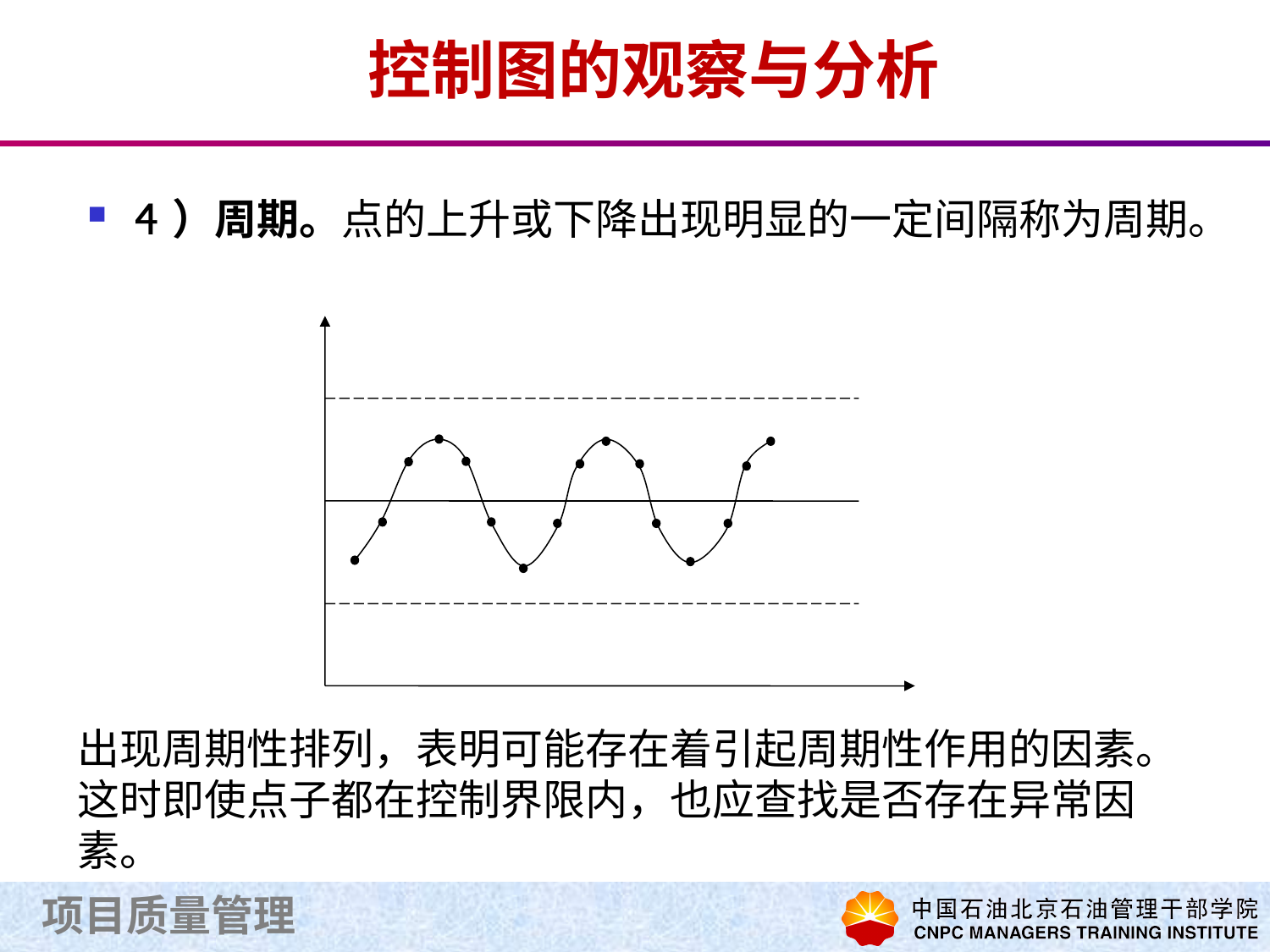

# 控制图的观察与分析
4）周期。点的上升或下降出现明显的一定间隔称为周期。

出现周期性排列，表明可能存在着引起周期性作用的因素。这时即使点子都在控制界限内，也应查找是否存在异常因素。